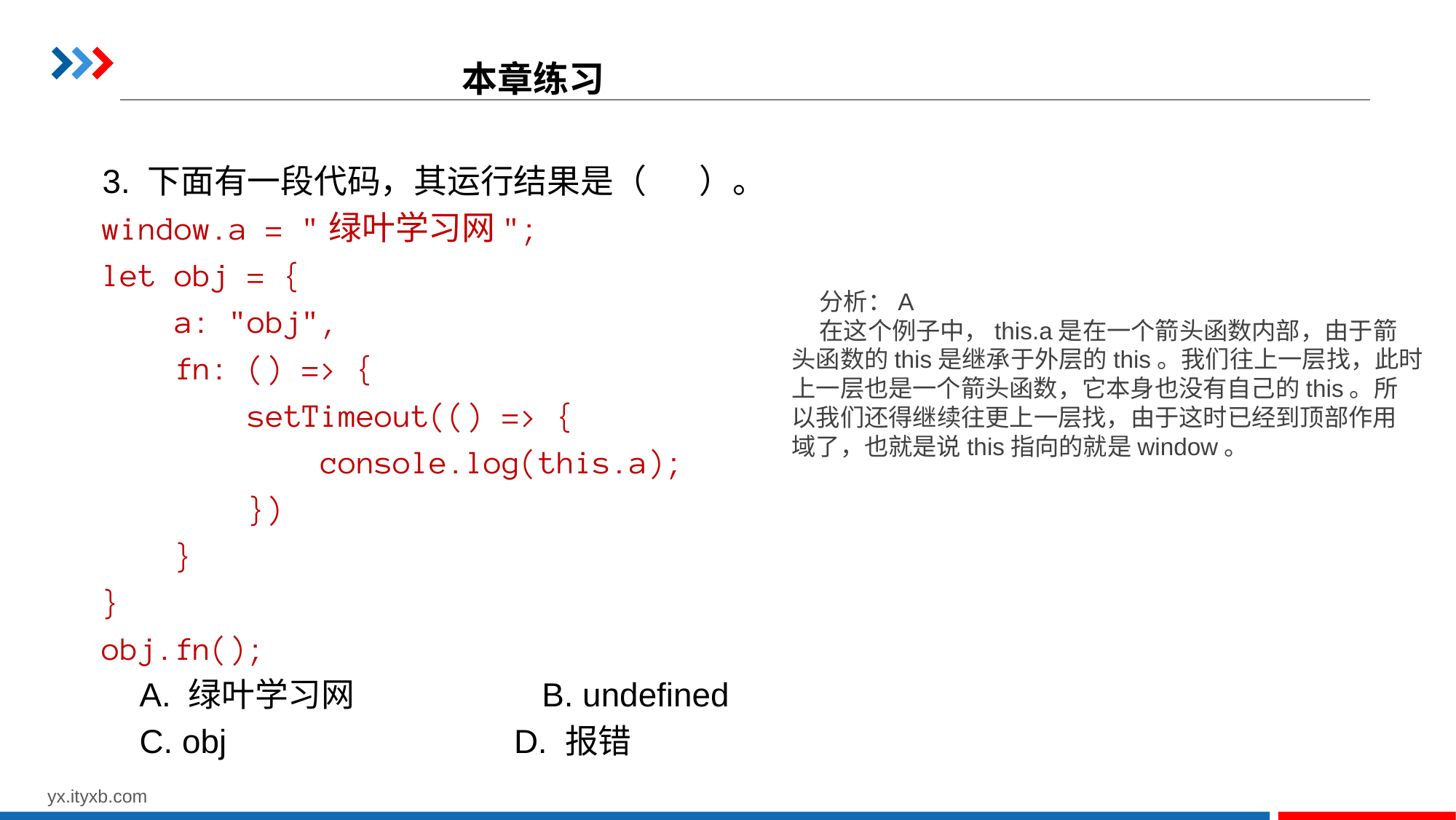

本章练习
3. 下面有一段代码，其运行结果是（       ）。
window.a = "绿叶学习网";
let obj = {
    a: "obj",
    fn: () => {
        setTimeout(() => {
            console.log(this.a);
        })
    }
}
obj.fn();
    A. 绿叶学习网                        B. undefined
    C. obj                               D. 报错
    分析：A
    在这个例子中，this.a是在一个箭头函数内部，由于箭
头函数的this是继承于外层的this。我们往上一层找，此时
上一层也是一个箭头函数，它本身也没有自己的this。所
以我们还得继续往更上一层找，由于这时已经到顶部作用
域了，也就是说this指向的就是window。